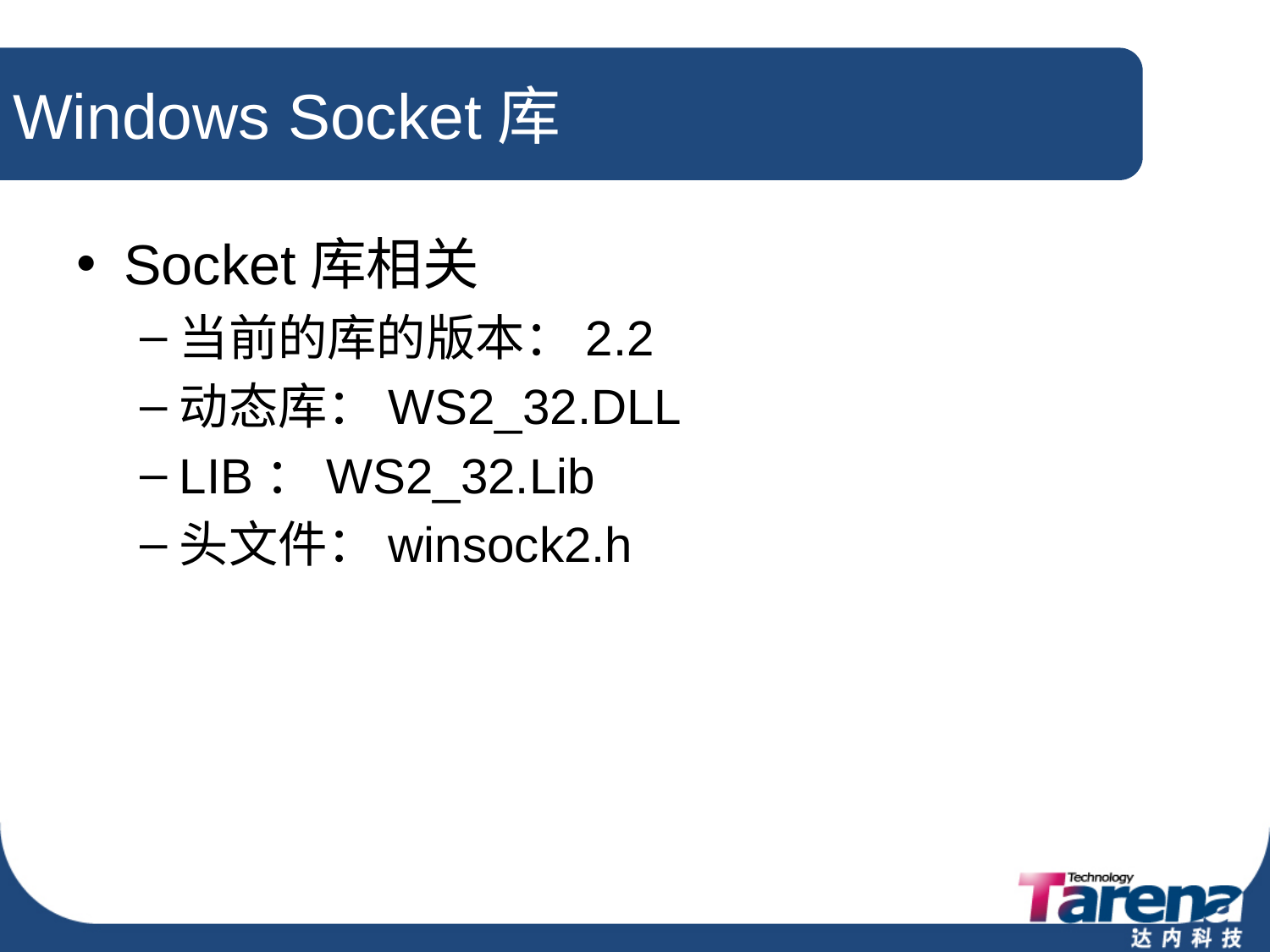

# Windows Socket库
Socket库相关
当前的库的版本：2.2
动态库：WS2_32.DLL
LIB：WS2_32.Lib
头文件：winsock2.h